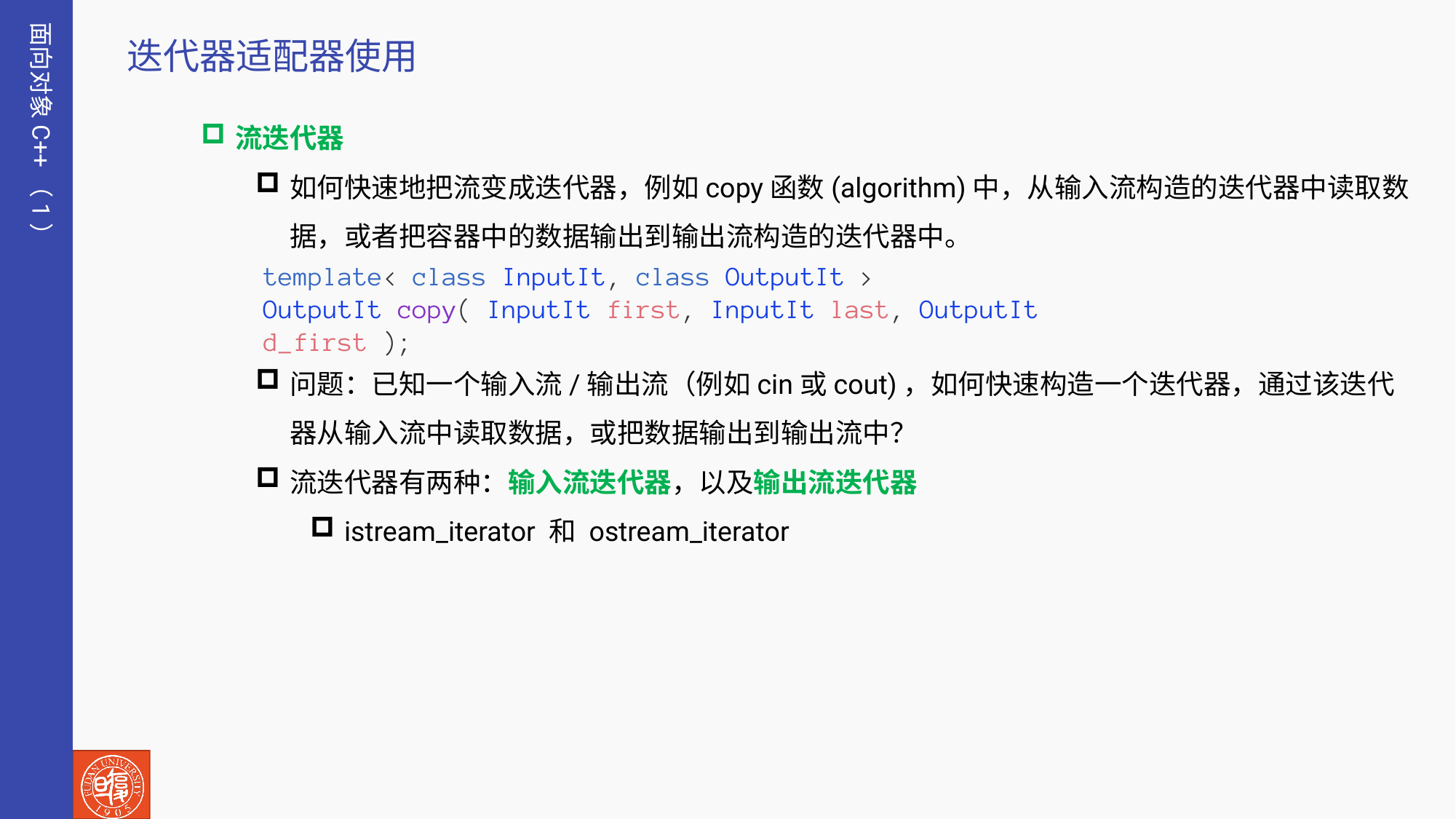

面向对象C++（1）
迭代器适配器使用
流迭代器
如何快速地把流变成迭代器，例如copy函数(algorithm)中，从输入流构造的迭代器中读取数据，或者把容器中的数据输出到输出流构造的迭代器中。

问题：已知一个输入流/输出流（例如cin或cout)，如何快速构造一个迭代器，通过该迭代器从输入流中读取数据，或把数据输出到输出流中？
流迭代器有两种：输入流迭代器，以及输出流迭代器
istream_iterator 和 ostream_iterator
template< class InputIt, class OutputIt >
OutputIt copy( InputIt first, InputIt last, OutputIt d_first );